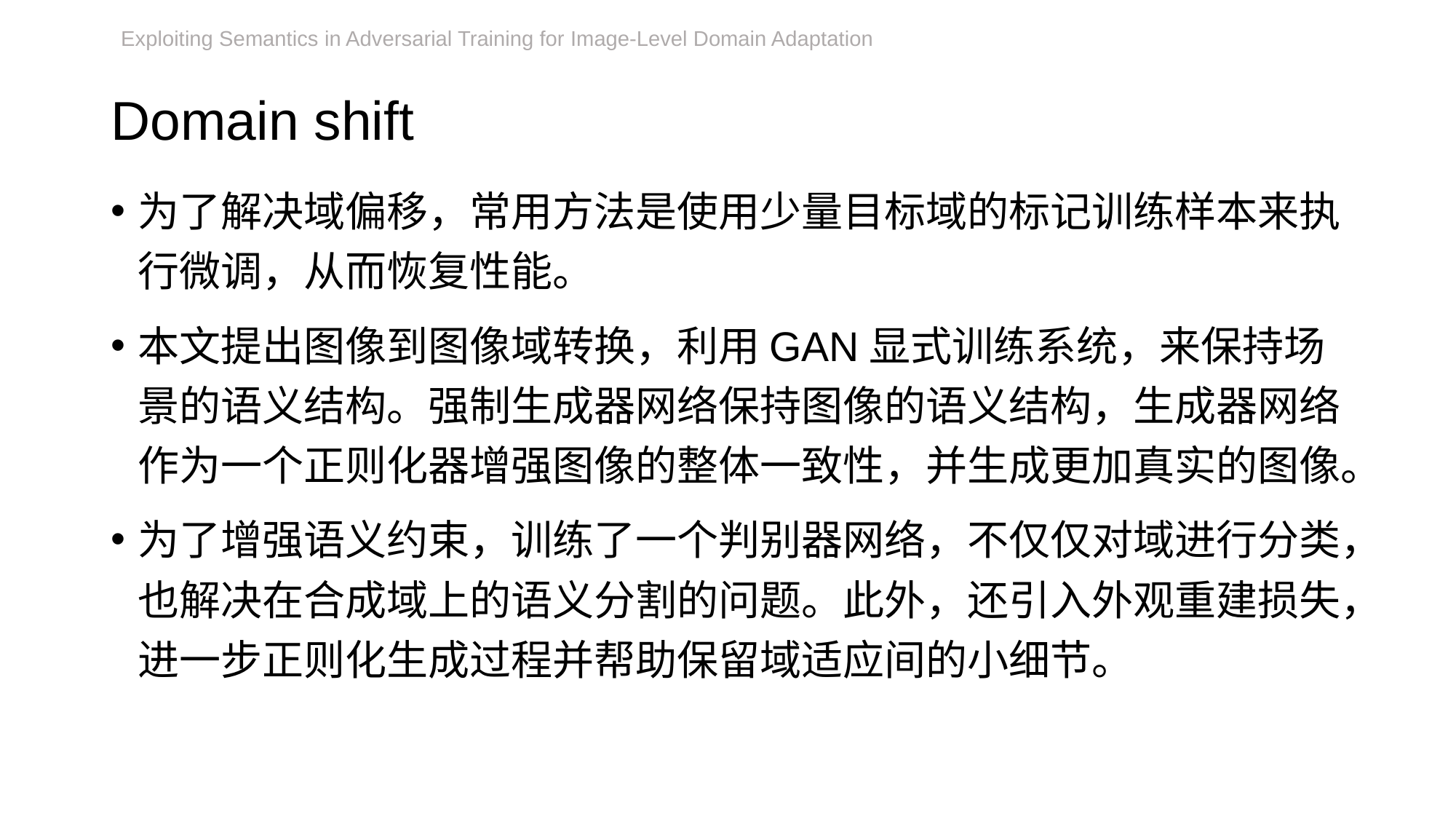

Exploiting Semantics in Adversarial Training for Image-Level Domain Adaptation
# Domain shift
为了解决域偏移，常用方法是使用少量目标域的标记训练样本来执行微调，从而恢复性能。
本文提出图像到图像域转换，利用GAN显式训练系统，来保持场景的语义结构。强制生成器网络保持图像的语义结构，生成器网络作为一个正则化器增强图像的整体一致性，并生成更加真实的图像。
为了增强语义约束，训练了一个判别器网络，不仅仅对域进行分类，也解决在合成域上的语义分割的问题。此外，还引入外观重建损失，进一步正则化生成过程并帮助保留域适应间的小细节。